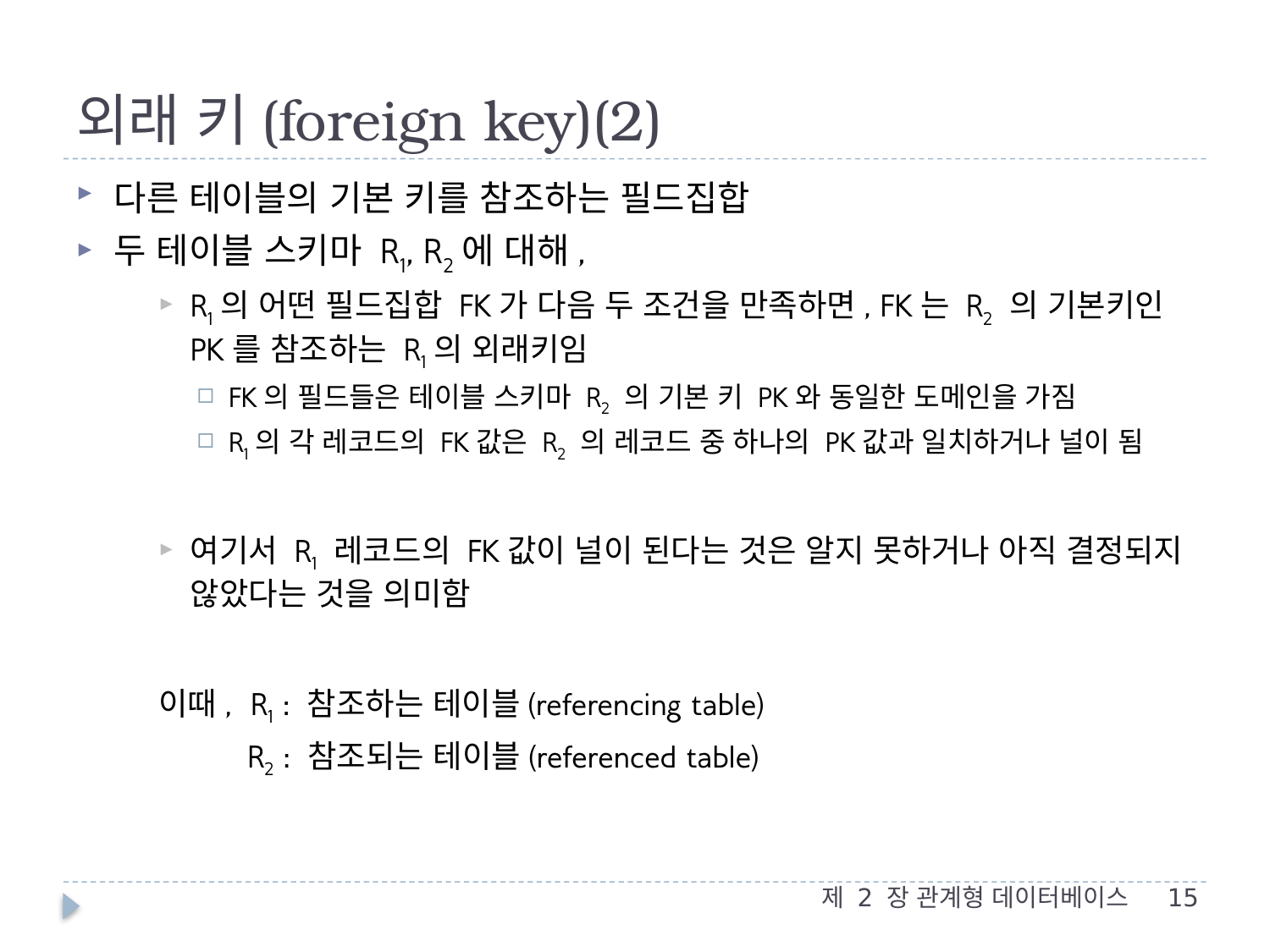

# 외래 키(foreign key)(2)
다른 테이블의 기본 키를 참조하는 필드집합
두 테이블 스키마 R1, R2에 대해,
R1의 어떤 필드집합 FK가 다음 두 조건을 만족하면, FK는 R2 의 기본키인 PK를 참조하는 R1의 외래키임
FK의 필드들은 테이블 스키마 R2 의 기본 키 PK와 동일한 도메인을 가짐
R1의 각 레코드의 FK값은 R2 의 레코드 중 하나의 PK값과 일치하거나 널이 됨

여기서 R1 레코드의 FK값이 널이 된다는 것은 알지 못하거나 아직 결정되지 않았다는 것을 의미함

이때,  R1 : 참조하는 테이블(referencing table)
	      R2 : 참조되는 테이블(referenced table)
제 2 장 관계형 데이터베이스
15